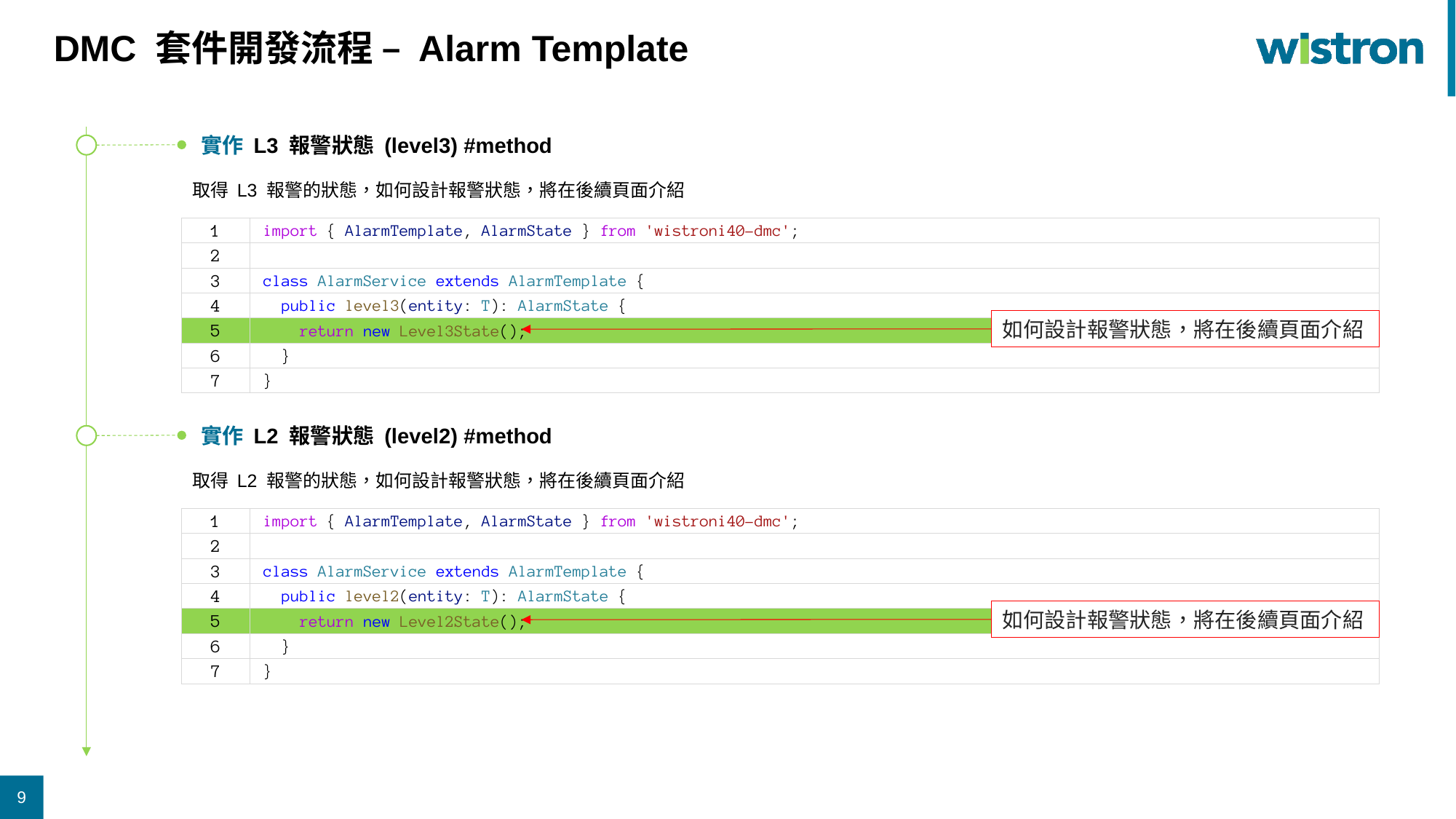

# DMC 套件開發流程 – Alarm Template
實作 L3 報警狀態 (level3) #method

取得 L3 報警的狀態，如何設計報警狀態，將在後續頁面介紹
| 1 | import { AlarmTemplate, AlarmState } from 'wistroni40-dmc'; |
| --- | --- |
| 2 |  |
| 3 | class AlarmService extends AlarmTemplate { |
| 4 | public level3(entity: T): AlarmState { |
| 5 | return new Level3State(); |
| 6 | } |
| 7 | } |
如何設計報警狀態，將在後續頁面介紹

實作 L2 報警狀態 (level2) #method

取得 L2 報警的狀態，如何設計報警狀態，將在後續頁面介紹
| 1 | import { AlarmTemplate, AlarmState } from 'wistroni40-dmc'; |
| --- | --- |
| 2 |  |
| 3 | class AlarmService extends AlarmTemplate { |
| 4 | public level2(entity: T): AlarmState { |
| 5 | return new Level2State(); |
| 6 | } |
| 7 | } |
如何設計報警狀態，將在後續頁面介紹